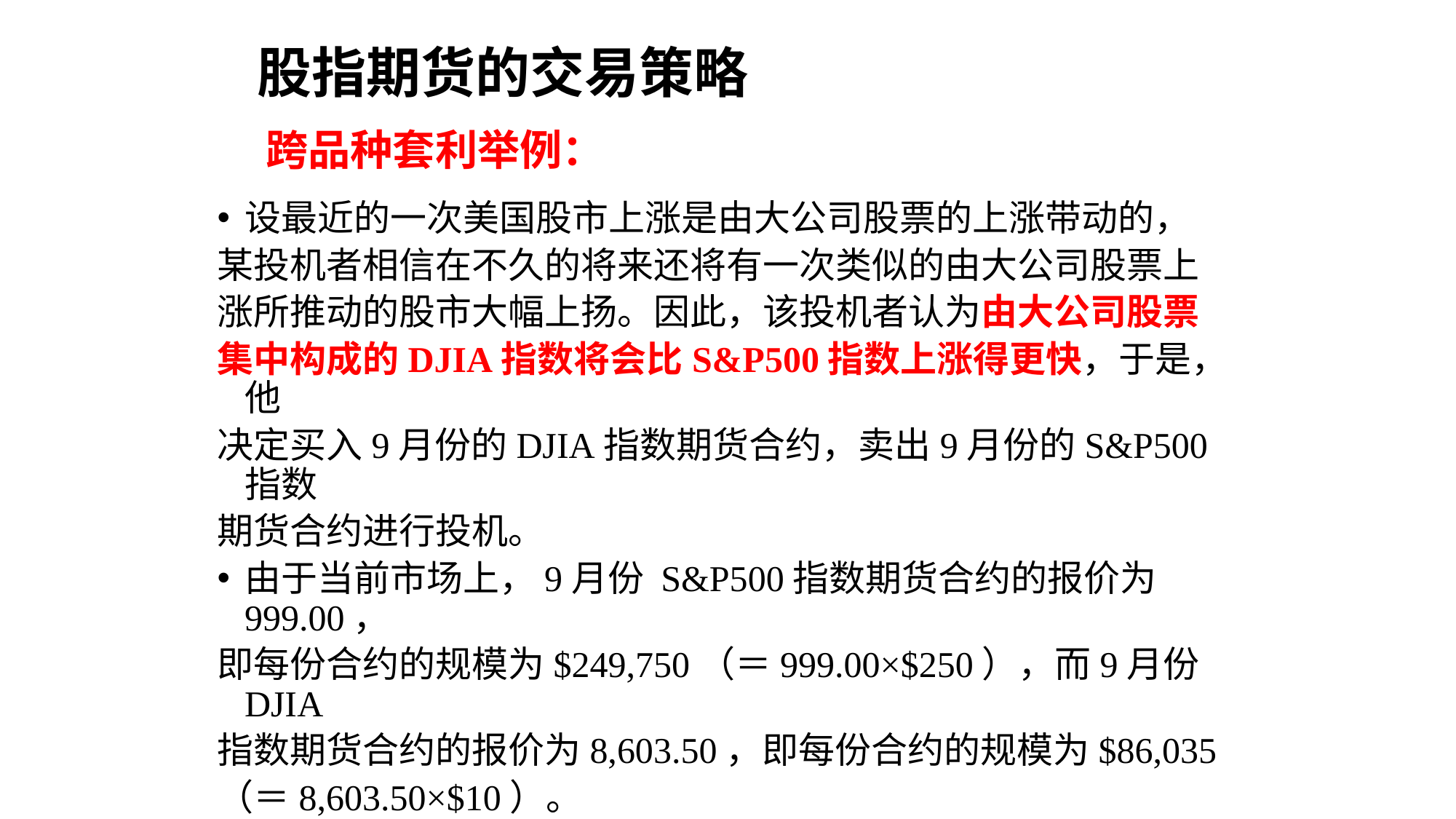

股指期货的交易策略
# 跨品种套利举例：
设最近的一次美国股市上涨是由大公司股票的上涨带动的，
某投机者相信在不久的将来还将有一次类似的由大公司股票上
涨所推动的股市大幅上扬。因此，该投机者认为由大公司股票
集中构成的DJIA指数将会比S&P500指数上涨得更快，于是，他
决定买入9月份的DJIA指数期货合约，卖出9月份的S&P500指数
期货合约进行投机。
由于当前市场上，9月份 S&P500指数期货合约的报价为999.00，
即每份合约的规模为$249,750（＝999.00×$250），而9月份DJIA
指数期货合约的报价为8,603.50，即每份合约的规模为$86,035
（＝8,603.50×$10）。